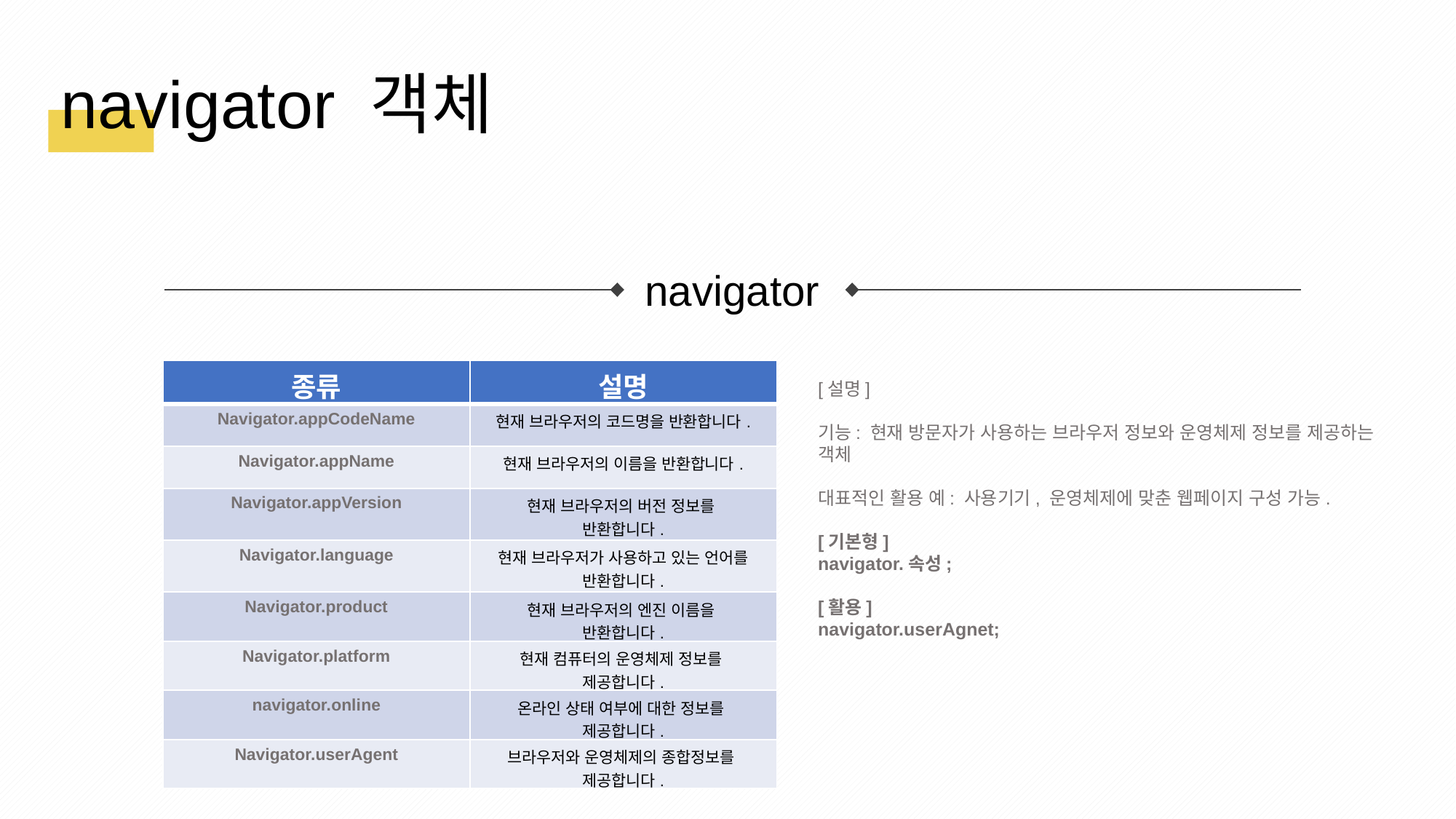

navigator 객체

navigator

| 종류 | 설명 |
| --- | --- |
| Navigator.appCodeName | 현재 브라우저의 코드명을 반환합니다. |
| Navigator.appName | 현재 브라우저의 이름을 반환합니다. |
| Navigator.appVersion | 현재 브라우저의 버전 정보를 반환합니다. |
| Navigator.language | 현재 브라우저가 사용하고 있는 언어를 반환합니다. |
| Navigator.product | 현재 브라우저의 엔진 이름을 반환합니다. |
| Navigator.platform | 현재 컴퓨터의 운영체제 정보를 제공합니다. |
| navigator.online | 온라인 상태 여부에 대한 정보를 제공합니다. |
| Navigator.userAgent | 브라우저와 운영체제의 종합정보를 제공합니다. |
[설명]

기능: 현재 방문자가 사용하는 브라우저 정보와 운영체제 정보를 제공하는 객체

대표적인 활용 예: 사용기기, 운영체제에 맞춘 웹페이지 구성 가능.

[기본형]
navigator.속성;

[활용]
navigator.userAgnet;